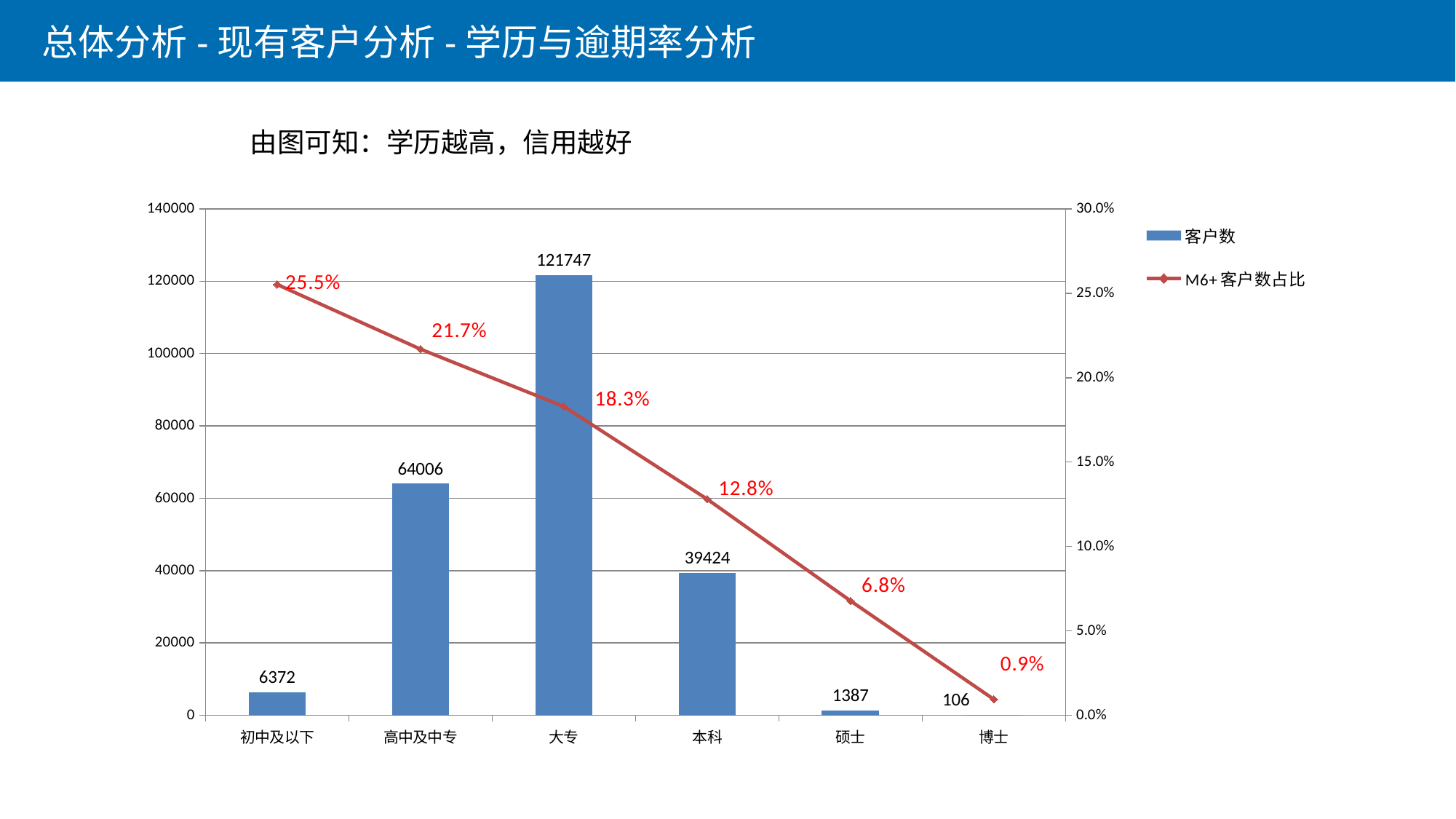

总体分析-现有客户分析-学历与逾期率分析
由图可知：学历越高，信用越好

### Chart

| Category | 客户数 | M6+客户数占比 |
|---|---|---|
| 初中及以下 | 6372.0 | 0.2551789077212808 |
| 高中及中专 | 64006.0 | 0.21687029340999292 |
| 大专 | 121747.0 | 0.18291210461038074 |
| 本科 | 39424.0 | 0.1280184659090909 |
| 硕士 | 1387.0 | 0.06777217015140596 |
| 博士 | 106.0 | 0.009433962264150945 |